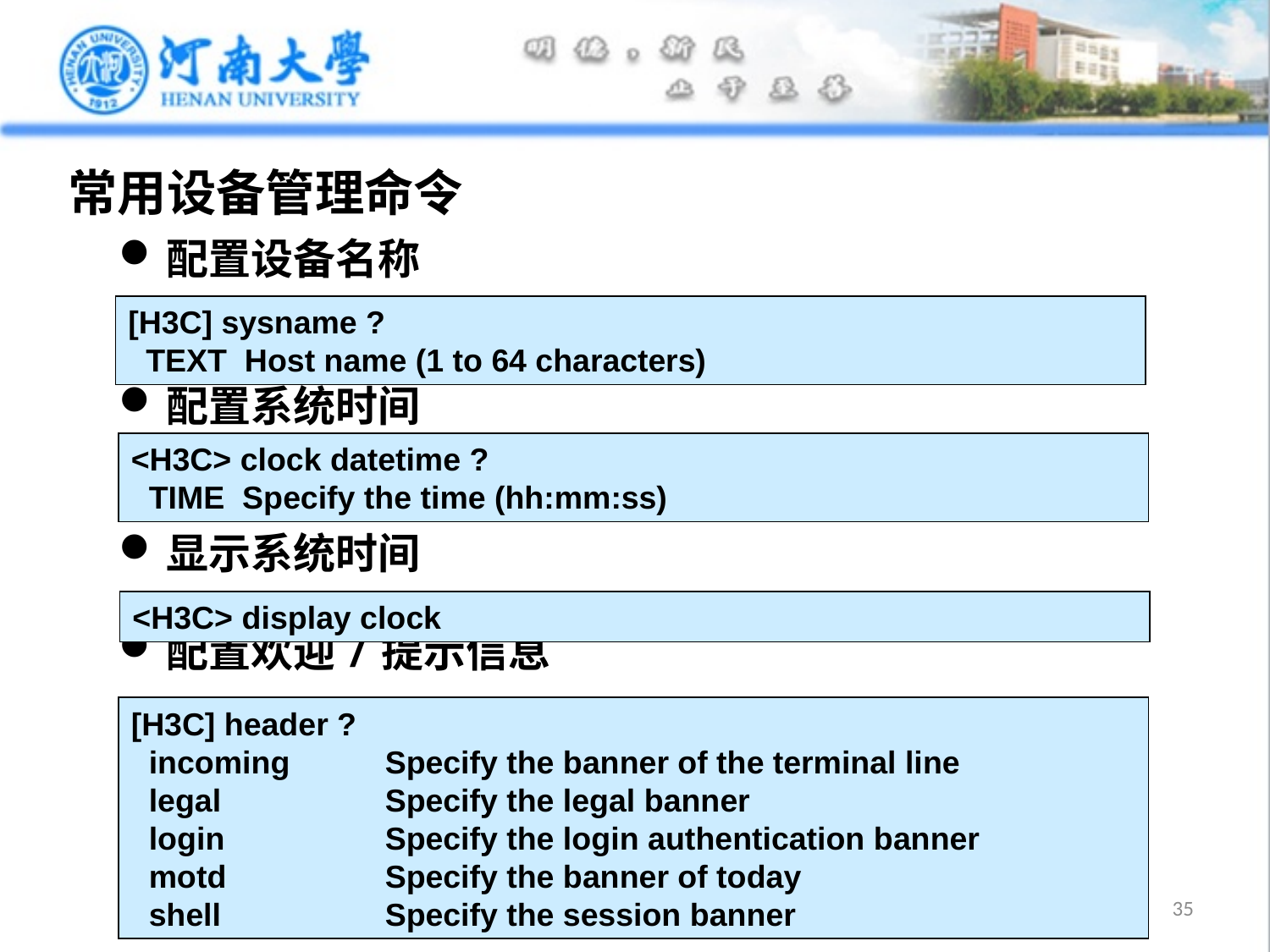

# 常用设备管理命令
配置设备名称

配置系统时间

显示系统时间

配置欢迎/提示信息
[H3C] sysname ?
  TEXT  Host name (1 to 64 characters)
<H3C> clock datetime ?
  TIME  Specify the time (hh:mm:ss)
<H3C> display clock
[H3C] header ?
  incoming  	Specify the banner of the terminal line
  legal     	Specify the legal banner
  login     	Specify the login authentication banner
  motd      	Specify the banner of today
  shell     	Specify the session banner
35